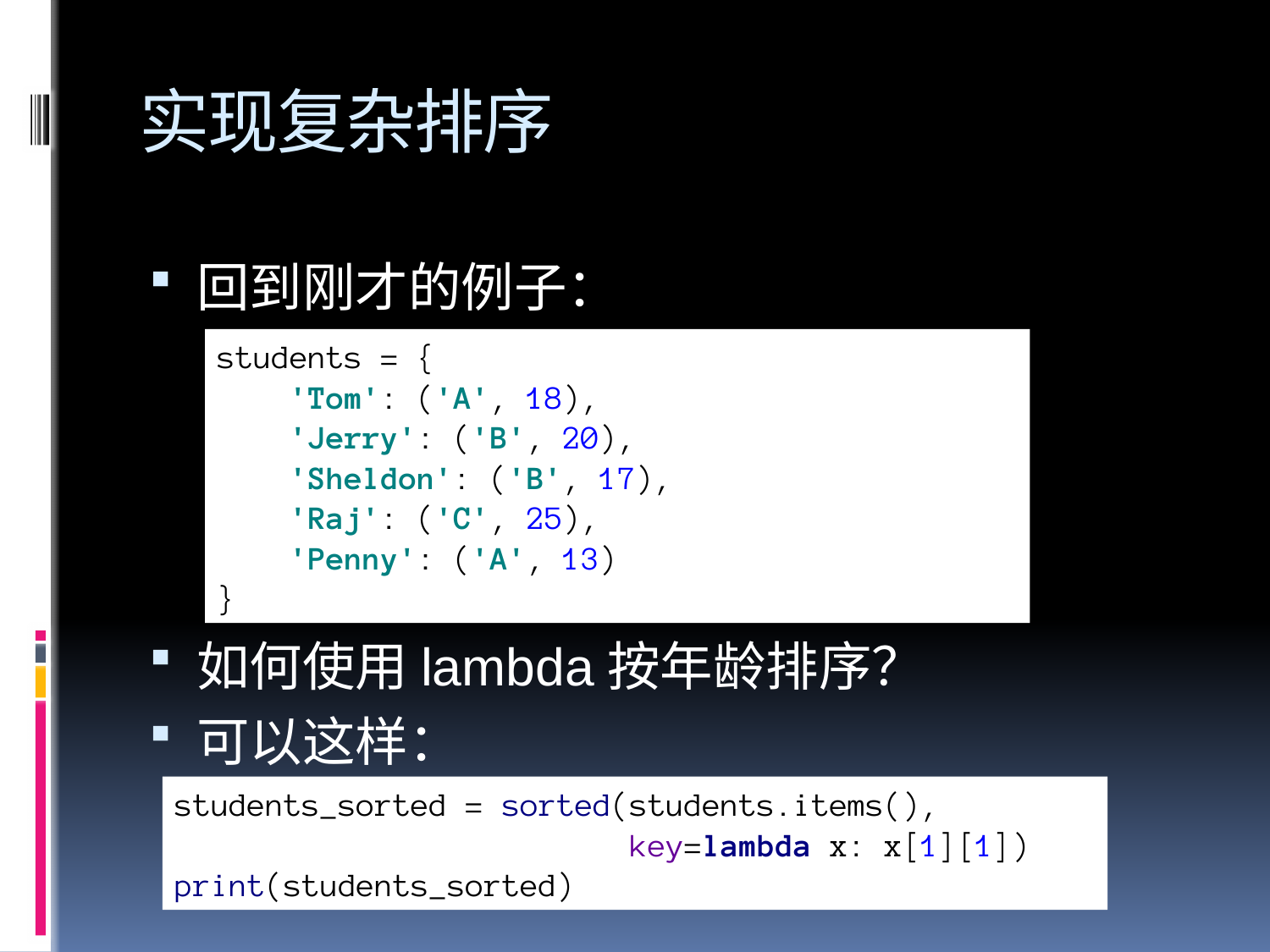

# 实现复杂排序
回到刚才的例子：

如何使用lambda按年龄排序？
可以这样：

students = {
    'Tom': ('A', 18),
    'Jerry': ('B', 20),
    'Sheldon': ('B', 17),
    'Raj': ('C', 25),
    'Penny': ('A', 13)
}
students_sorted = sorted(students.items(),
                         key=lambda x: x[1][1])
print(students_sorted)